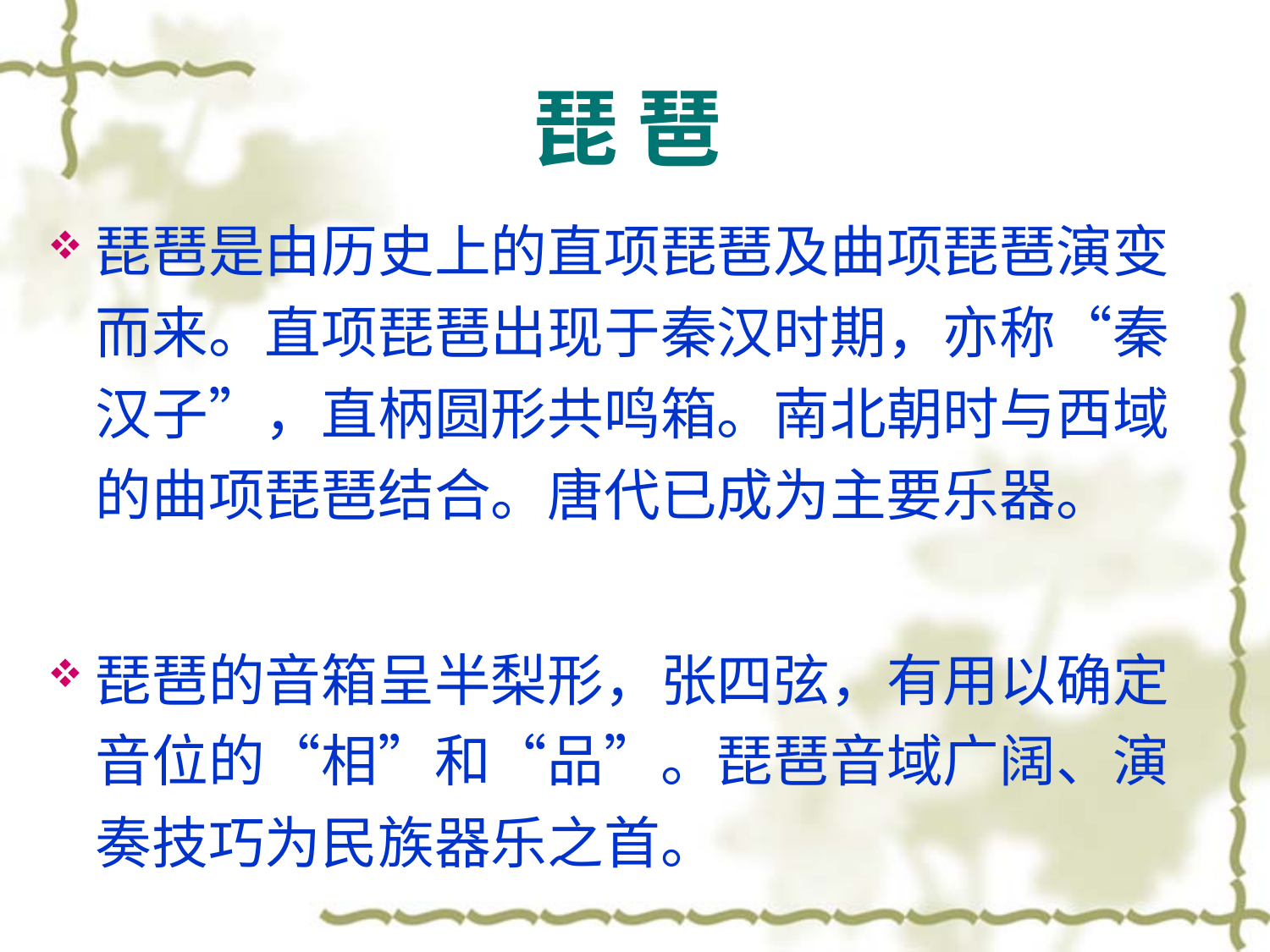

# 琵 琶
琵琶是由历史上的直项琵琶及曲项琵琶演变而来。直项琵琶出现于秦汉时期，亦称“秦汉子”，直柄圆形共鸣箱。南北朝时与西域的曲项琵琶结合。唐代已成为主要乐器。

琵琶的音箱呈半梨形，张四弦，有用以确定音位的“相”和“品”。琵琶音域广阔、演奏技巧为民族器乐之首。